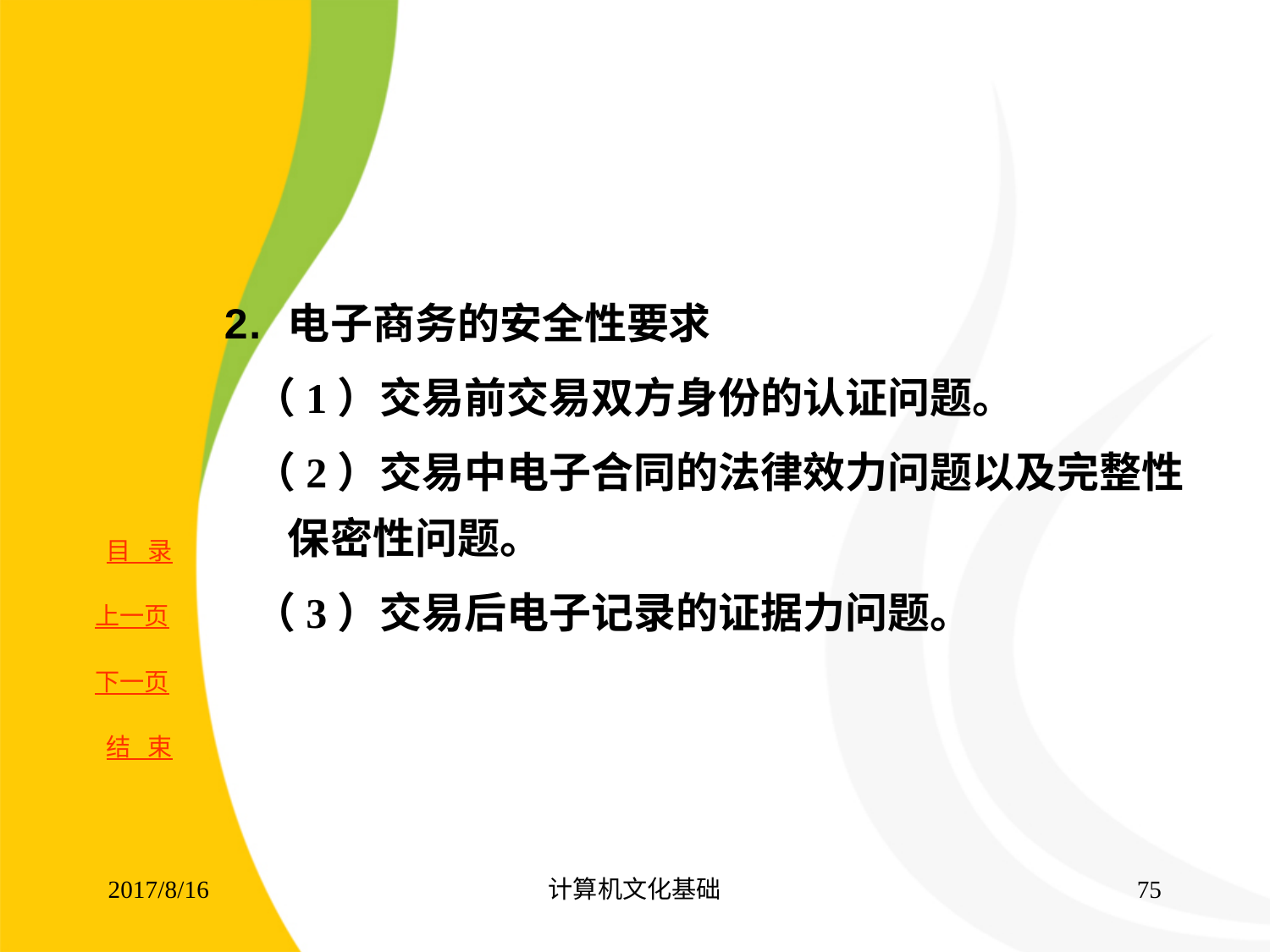

电子商务的安全性要求
  （1）交易前交易双方身份的认证问题。
  （2）交易中电子合同的法律效力问题以及完整性保密性问题。
  （3）交易后电子记录的证据力问题。
2017/8/16
计算机文化基础
75